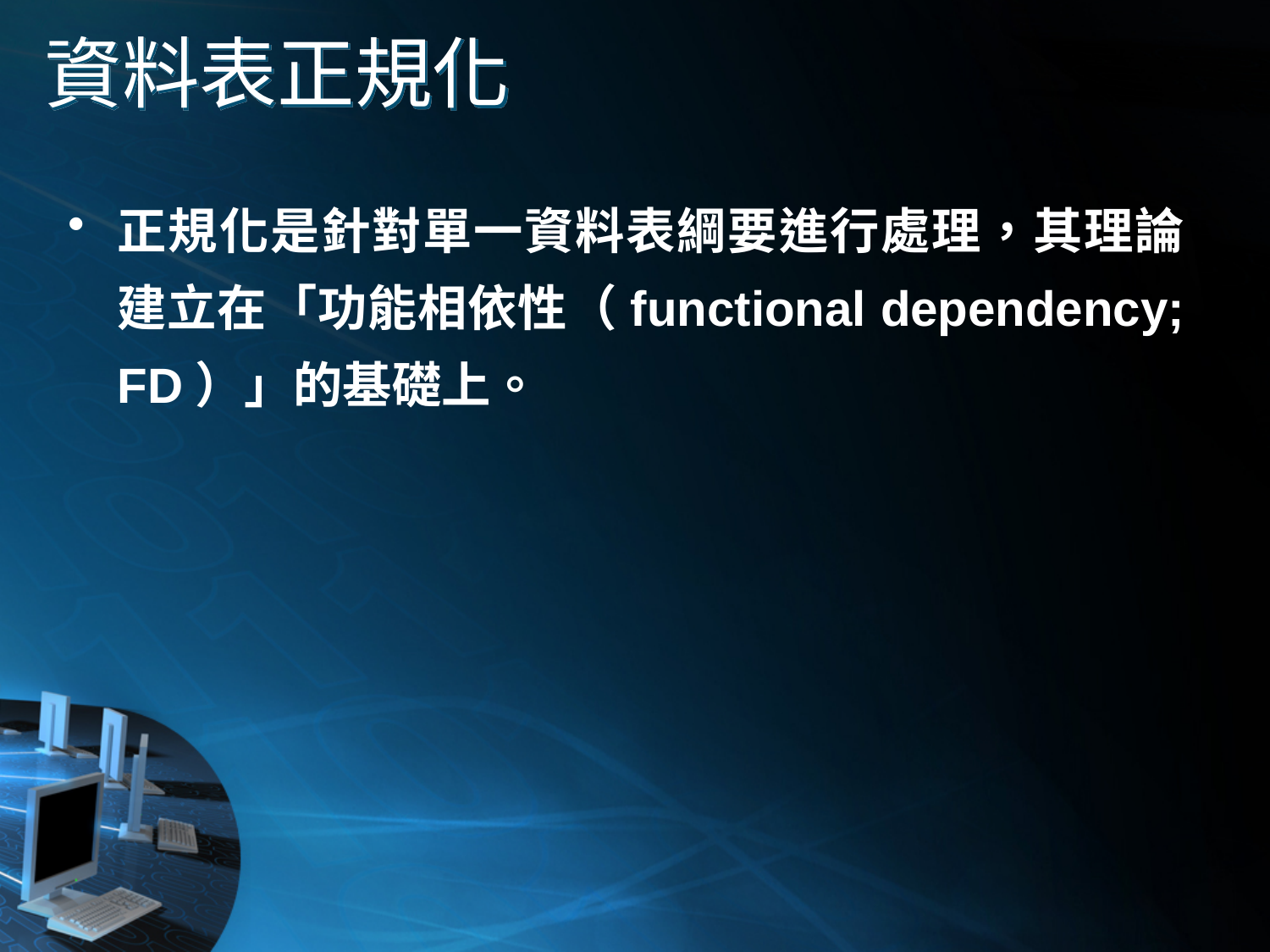

# 資料表正規化
正規化是針對單一資料表綱要進行處理，其理論建立在「功能相依性（functional dependency; FD）」的基礎上。